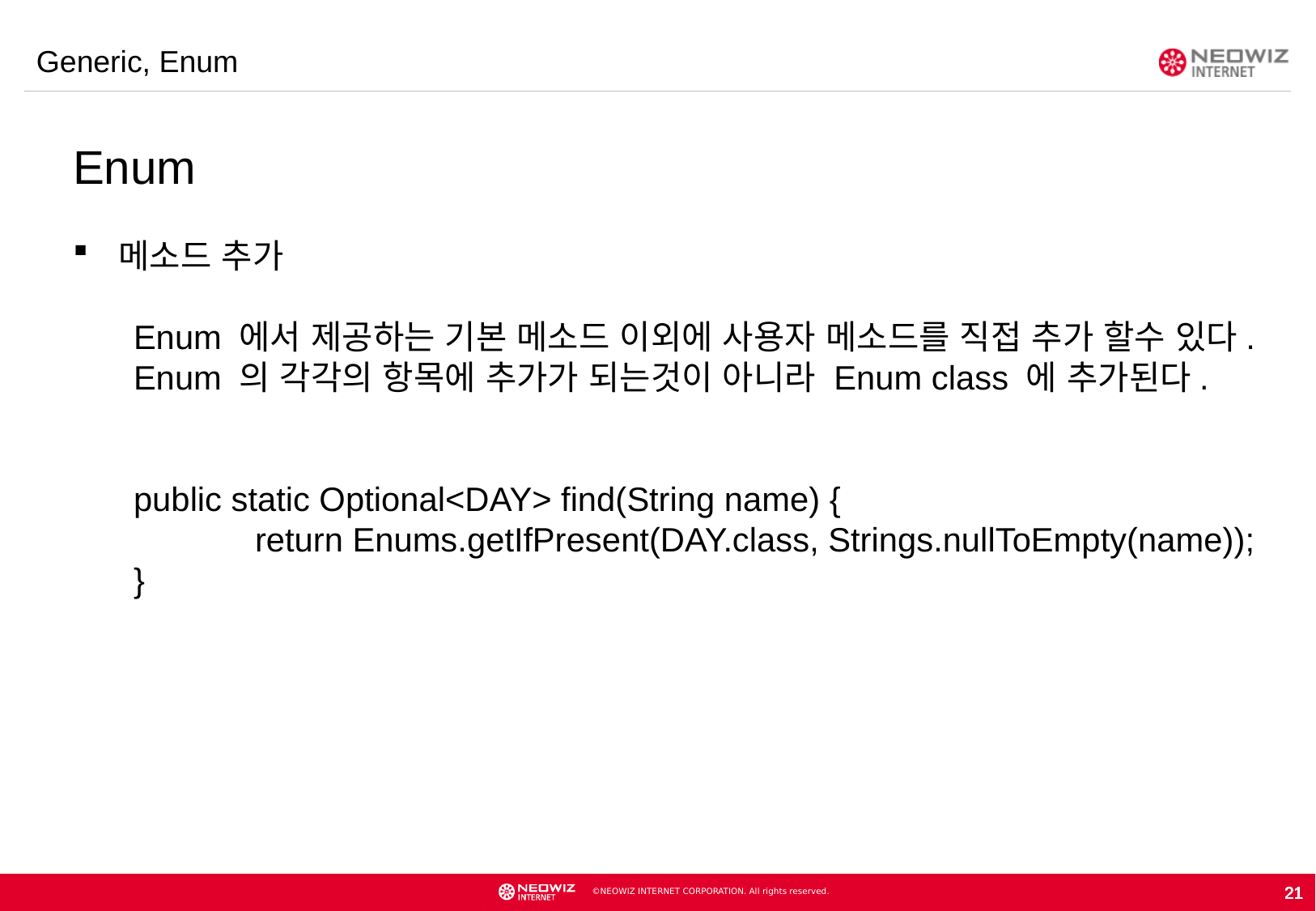

Generic, Enum

Enum

메소드 추가

Enum 에서 제공하는 기본 메소드 이외에 사용자 메소드를 직접 추가 할수 있다.
Enum 의 각각의 항목에 추가가 되는것이 아니라 Enum class 에 추가된다.

public static Optional<DAY> find(String name) {
	return Enums.getIfPresent(DAY.class, Strings.nullToEmpty(name));
}

21
21
21
21
21
21
21
21
21
21
21
21
21